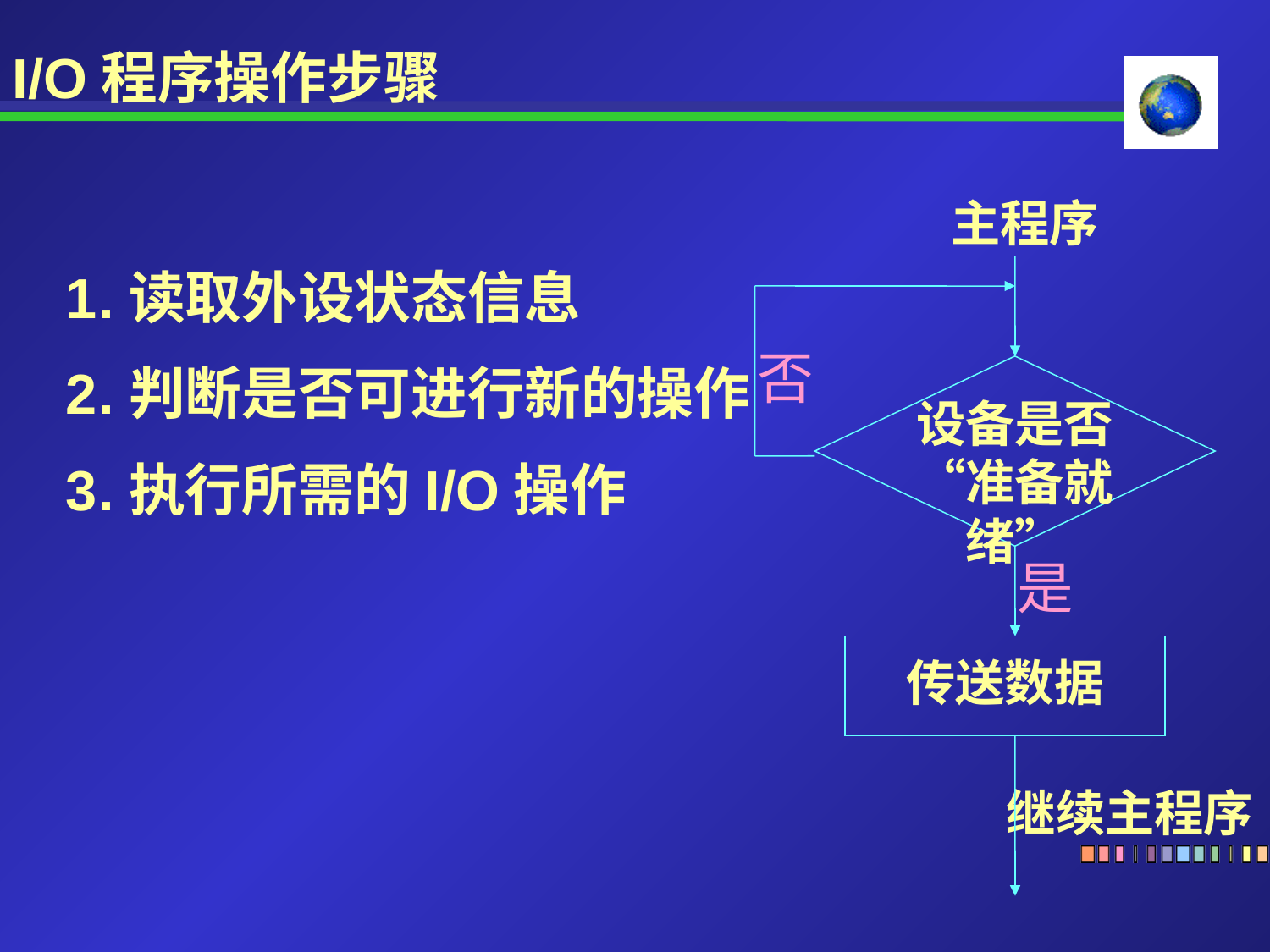

I/O程序操作步骤
主程序

否

设备是否
“准备就绪”

是

传送数据

继续主程序
读取外设状态信息
判断是否可进行新的操作
执行所需的I/O操作
22